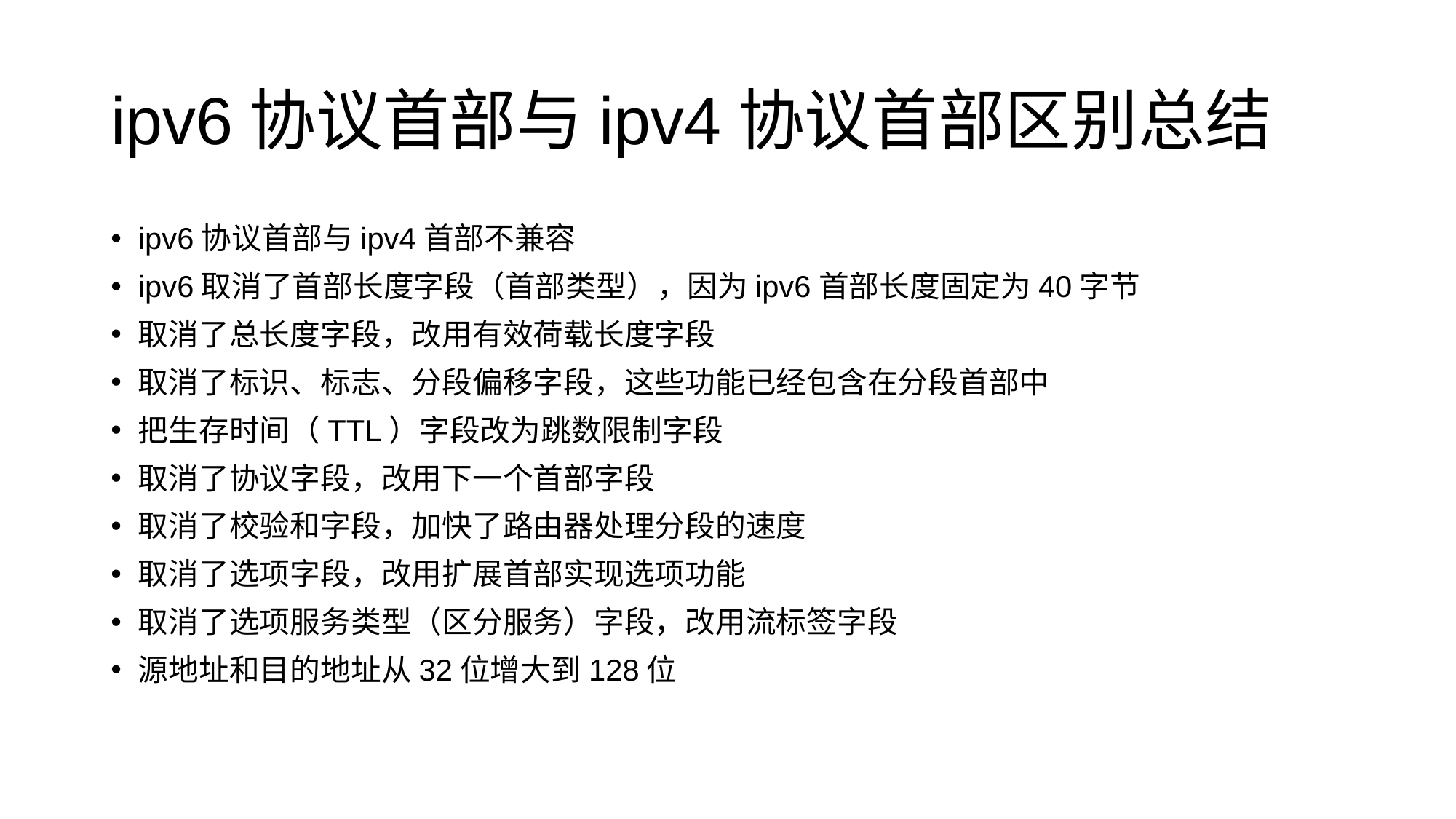

# ipv6协议首部与ipv4协议首部区别总结
ipv6协议首部与ipv4首部不兼容
ipv6取消了首部长度字段（首部类型），因为ipv6首部长度固定为40字节
取消了总长度字段，改用有效荷载长度字段
取消了标识、标志、分段偏移字段，这些功能已经包含在分段首部中
把生存时间（TTL）字段改为跳数限制字段
取消了协议字段，改用下一个首部字段
取消了校验和字段，加快了路由器处理分段的速度
取消了选项字段，改用扩展首部实现选项功能
取消了选项服务类型（区分服务）字段，改用流标签字段
源地址和目的地址从32位增大到128位